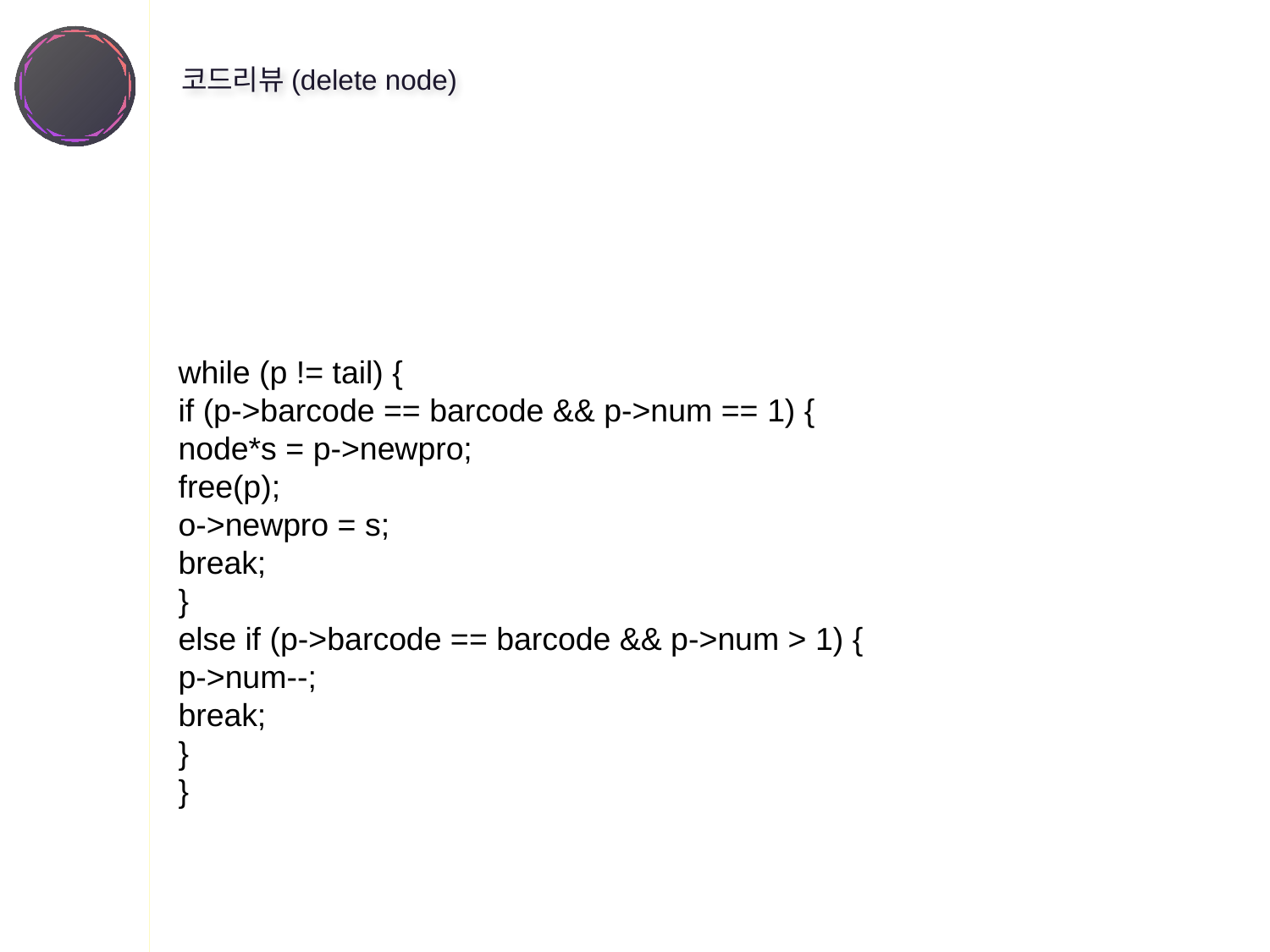

# 코드리뷰(delete node)
01
while (p != tail) {
if (p->barcode == barcode && p->num == 1) {
node*s = p->newpro;
free(p);
o->newpro = s;
break;
}
else if (p->barcode == barcode && p->num > 1) {
p->num--;
break;
}
}